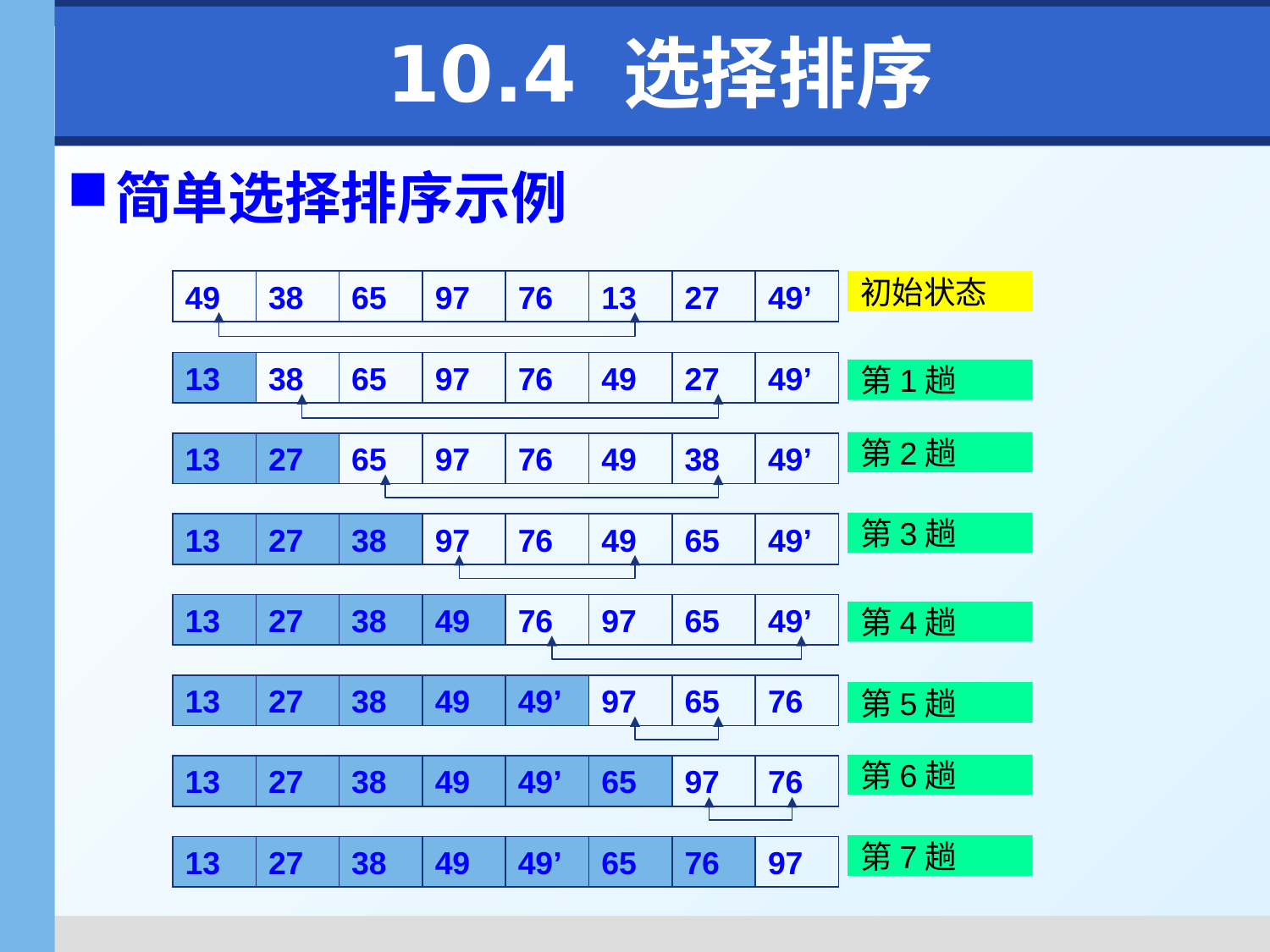

# 10.4 选择排序
简单选择排序示例
49
38
65
97
76
13
27
49’
初始状态

13
38
65
97
76
49
27
49’
第1趟

第2趟
13
27
65
97
76
49
38
49’

第3趟
13
27
38
97
76
49
65
49’

13
27
38
49
76
97
65
49’
第4趟

13
27
38
49
49’
97
65
76
第5趟

第6趟
13
27
38
49
49’
65
97
76

第7趟
13
27
38
49
49’
65
76
97